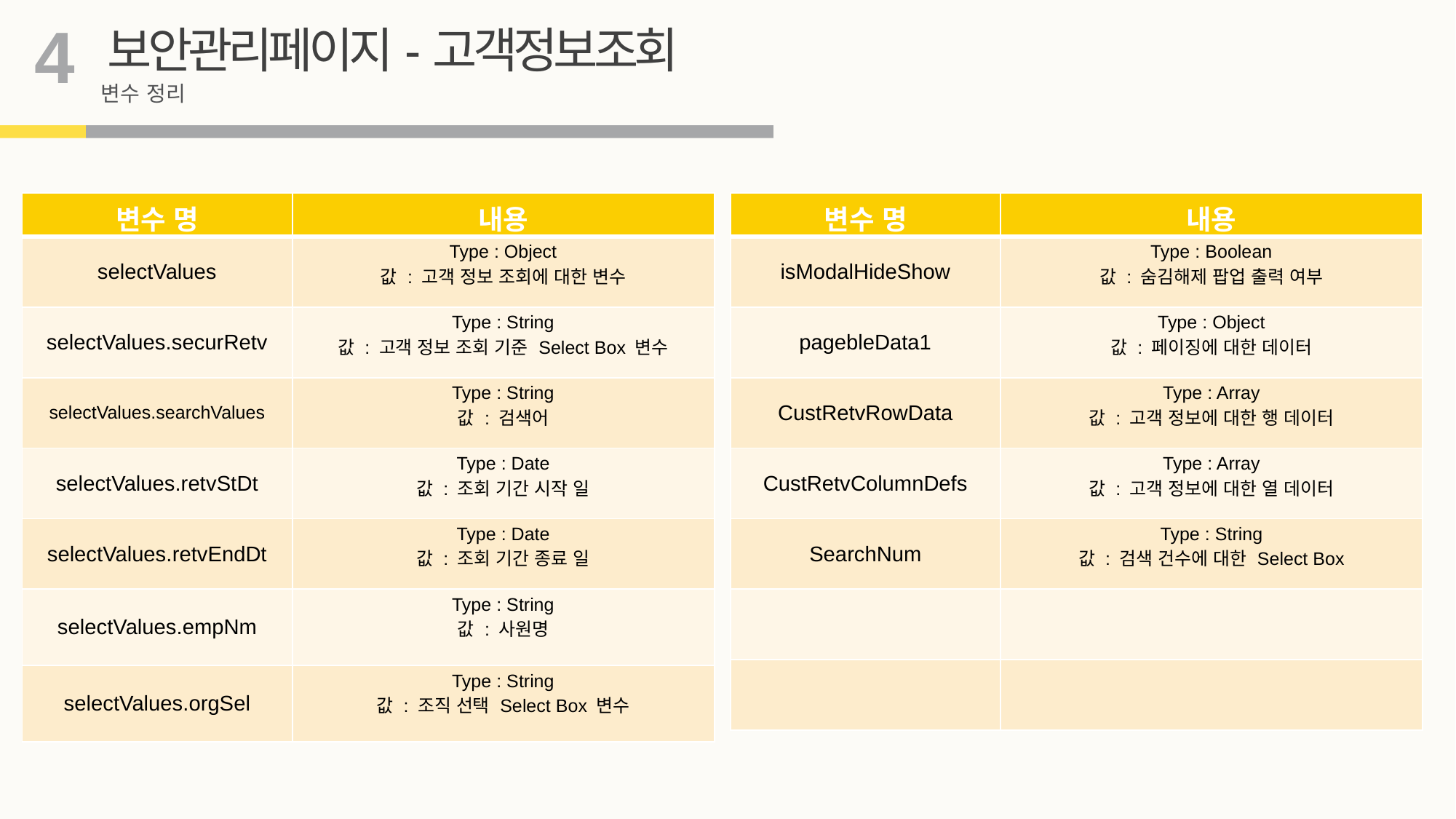

4
보안관리페이지-고객정보조회
변수 정리

| 변수 명 | 내용 |
| --- | --- |
| selectValues | Type : Object 값 : 고객 정보 조회에 대한 변수 |
| selectValues.securRetv | Type : String 값 : 고객 정보 조회 기준 Select Box 변수 |
| selectValues.searchValues | Type : String 값 : 검색어 |
| selectValues.retvStDt | Type : Date 값 : 조회 기간 시작 일 |
| selectValues.retvEndDt | Type : Date 값 : 조회 기간 종료 일 |
| selectValues.empNm | Type : String 값 : 사원명 |
| selectValues.orgSel | Type : String 값 : 조직 선택 Select Box 변수 |
| 변수 명 | 내용 |
| --- | --- |
| isModalHideShow | Type : Boolean 값 : 숨김해제 팝업 출력 여부 |
| pagebleData1 | Type : Object 값 : 페이징에 대한 데이터 |
| CustRetvRowData | Type : Array 값 : 고객 정보에 대한 행 데이터 |
| CustRetvColumnDefs | Type : Array 값 : 고객 정보에 대한 열 데이터 |
| SearchNum | Type : String 값 : 검색 건수에 대한 Select Box |
|  |  |
|  |  |